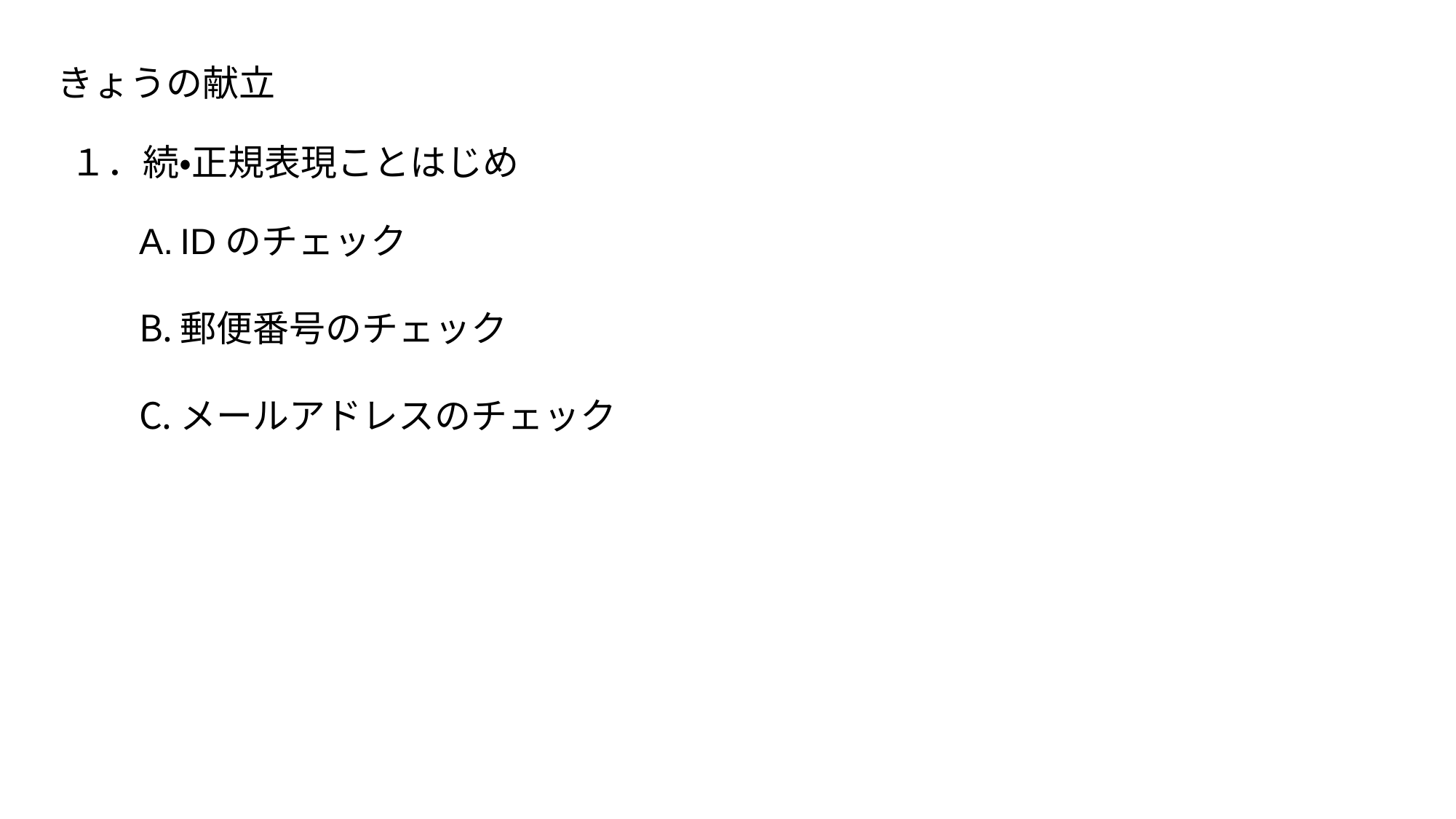

きょうの献立
１．続・正規表現ことはじめ
IDのチェック
郵便番号のチェック
メールアドレスのチェック